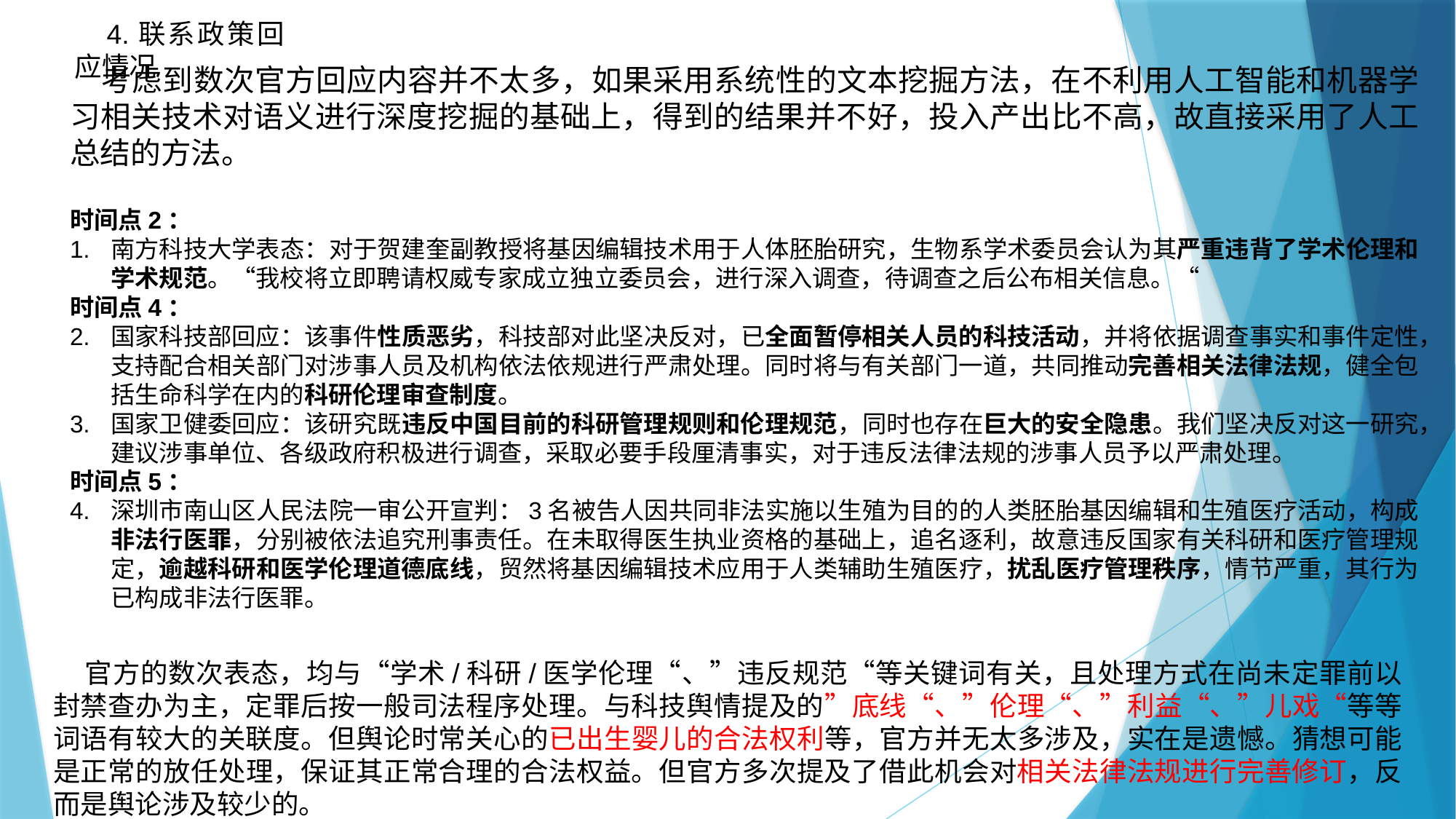

4.联系政策回应情况
考虑到数次官方回应内容并不太多，如果采用系统性的文本挖掘方法，在不利用人工智能和机器学习相关技术对语义进行深度挖掘的基础上，得到的结果并不好，投入产出比不高，故直接采用了人工总结的方法。
时间点2：
南方科技大学表态：对于贺建奎副教授将基因编辑技术用于人体胚胎研究，生物系学术委员会认为其严重违背了学术伦理和学术规范。“我校将立即聘请权威专家成立独立委员会，进行深入调查，待调查之后公布相关信息。“
时间点4：
国家科技部回应：该事件性质恶劣，科技部对此坚决反对，已全面暂停相关人员的科技活动，并将依据调查事实和事件定性，支持配合相关部门对涉事人员及机构依法依规进行严肃处理。同时将与有关部门一道，共同推动完善相关法律法规，健全包括生命科学在内的科研伦理审查制度。
国家卫健委回应：该研究既违反中国目前的科研管理规则和伦理规范，同时也存在巨大的安全隐患。我们坚决反对这一研究，建议涉事单位、各级政府积极进行调查，采取必要手段厘清事实，对于违反法律法规的涉事人员予以严肃处理。
时间点5：
深圳市南山区人民法院一审公开宣判：3名被告人因共同非法实施以生殖为目的的人类胚胎基因编辑和生殖医疗活动，构成非法行医罪，分别被依法追究刑事责任。在未取得医生执业资格的基础上，追名逐利，故意违反国家有关科研和医疗管理规定，逾越科研和医学伦理道德底线，贸然将基因编辑技术应用于人类辅助生殖医疗，扰乱医疗管理秩序，情节严重，其行为已构成非法行医罪。

官方的数次表态，均与“学术/科研/医学伦理“、”违反规范“等关键词有关，且处理方式在尚未定罪前以封禁查办为主，定罪后按一般司法程序处理。与科技舆情提及的”底线“、”伦理“、”利益“、”儿戏“等等词语有较大的关联度。但舆论时常关心的已出生婴儿的合法权利等，官方并无太多涉及，实在是遗憾。猜想可能是正常的放任处理，保证其正常合理的合法权益。但官方多次提及了借此机会对相关法律法规进行完善修订，反而是舆论涉及较少的。